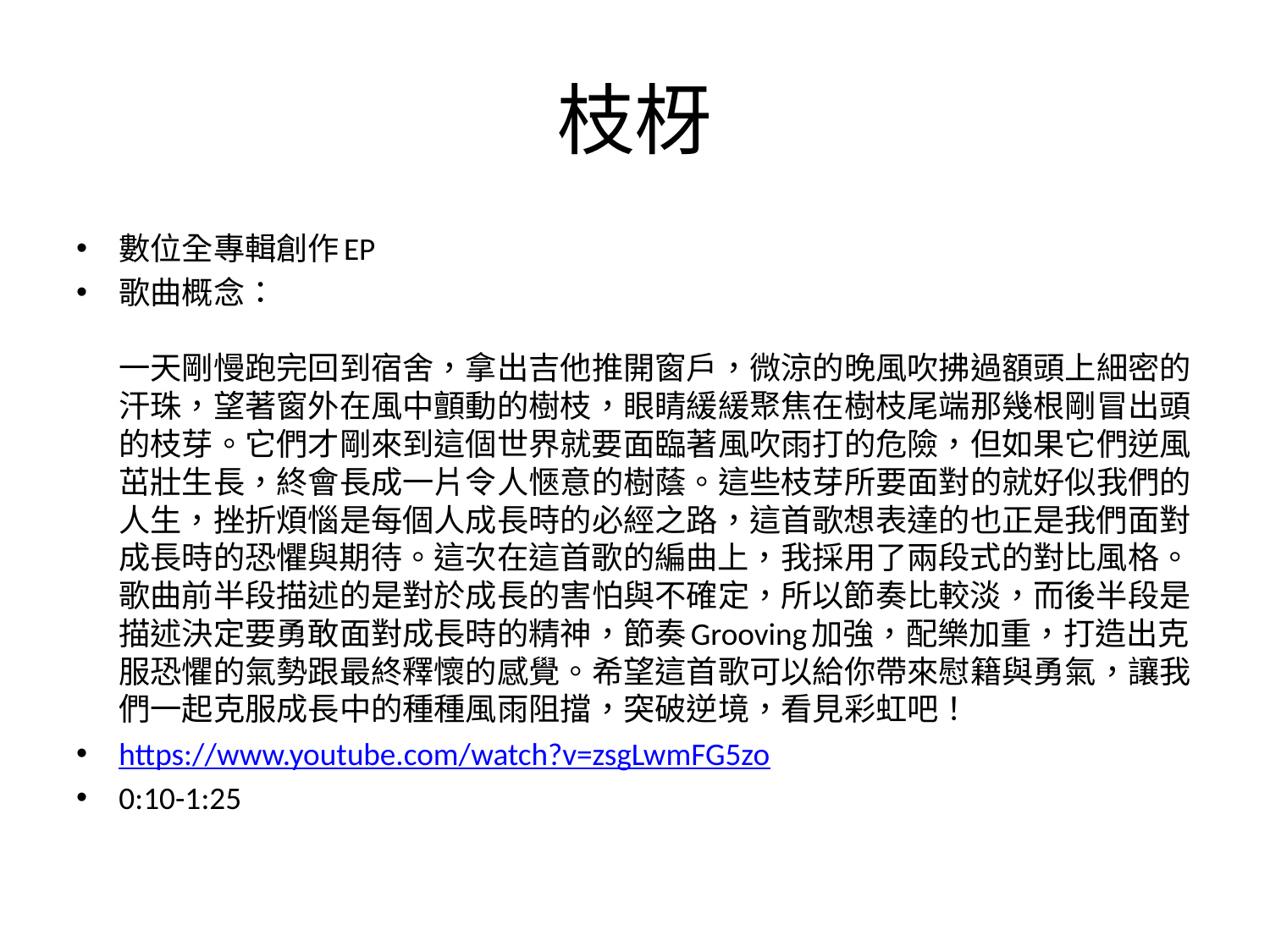

# 枝枒
數位全專輯創作EP
歌曲概念：
一天剛慢跑完回到宿舍，拿出吉他推開窗戶，微涼的晚風吹拂過額頭上細密的汗珠，望著窗外在風中顫動的樹枝，眼睛緩緩聚焦在樹枝尾端那幾根剛冒出頭的枝芽。它們才剛來到這個世界就要面臨著風吹雨打的危險，但如果它們逆風茁壯生長，終會長成一片令人愜意的樹蔭。這些枝芽所要面對的就好似我們的人生，挫折煩惱是每個人成長時的必經之路，這首歌想表達的也正是我們面對成長時的恐懼與期待。這次在這首歌的編曲上，我採用了兩段式的對比風格。歌曲前半段描述的是對於成長的害怕與不確定，所以節奏比較淡，而後半段是描述決定要勇敢面對成長時的精神，節奏Grooving加強，配樂加重，打造出克服恐懼的氣勢跟最終釋懷的感覺。希望這首歌可以給你帶來慰籍與勇氣，讓我們一起克服成長中的種種風雨阻擋，突破逆境，看見彩虹吧！
https://www.youtube.com/watch?v=zsgLwmFG5zo
0:10-1:25